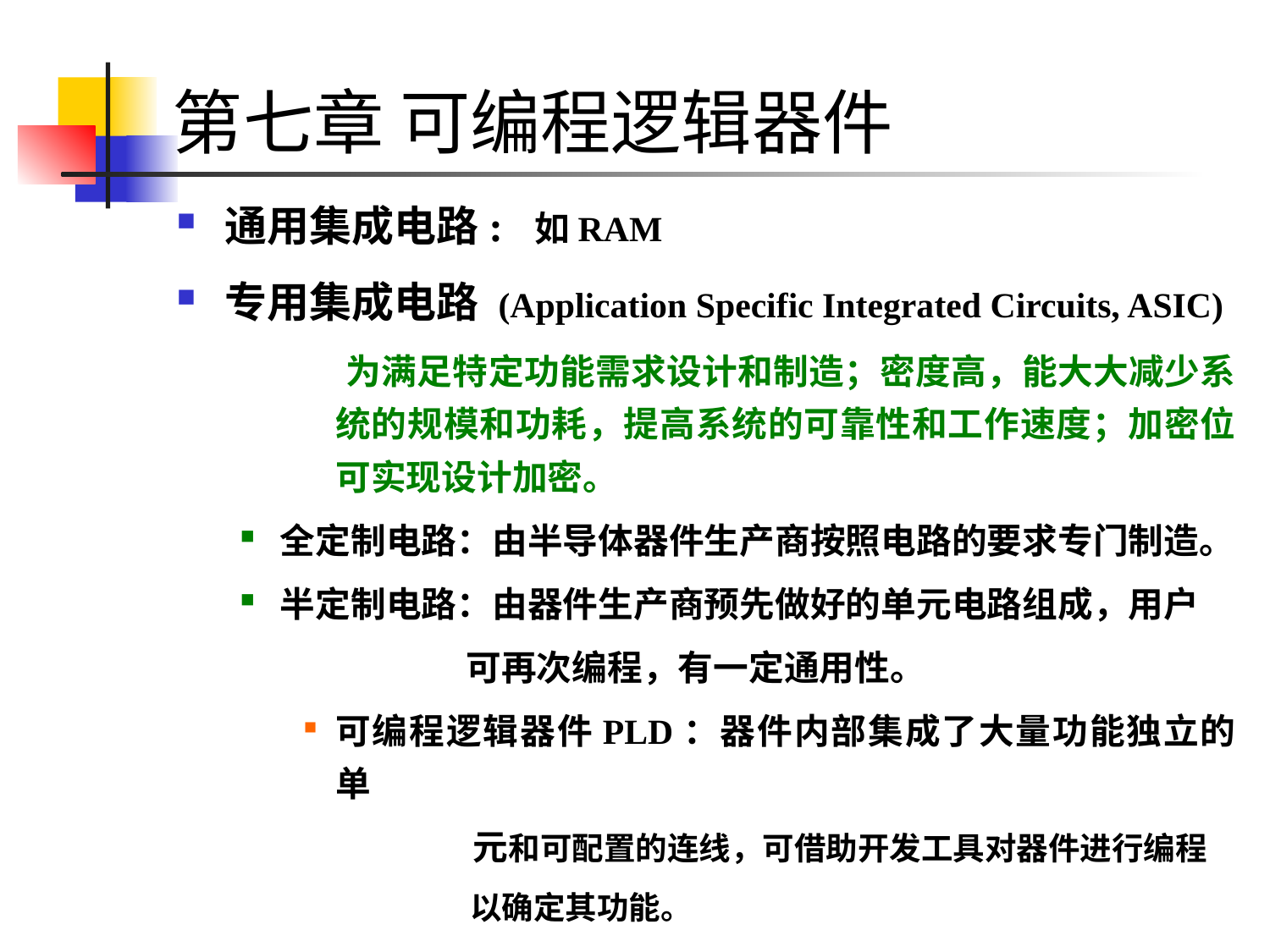

# 第七章 可编程逻辑器件
通用集成电路:  如RAM
专用集成电路 (Application Specific Integrated Circuits, ASIC)
    为满足特定功能需求设计和制造；密度高，能大大减少系统的规模和功耗，提高系统的可靠性和工作速度；加密位可实现设计加密。
全定制电路：由半导体器件生产商按照电路的要求专门制造。
半定制电路：由器件生产商预先做好的单元电路组成，用户
                           可再次编程，有一定通用性。
可编程逻辑器件PLD：器件内部集成了大量功能独立的单
                    元和可配置的连线，可借助开发工具对器件进行编程
                      以确定其功能。